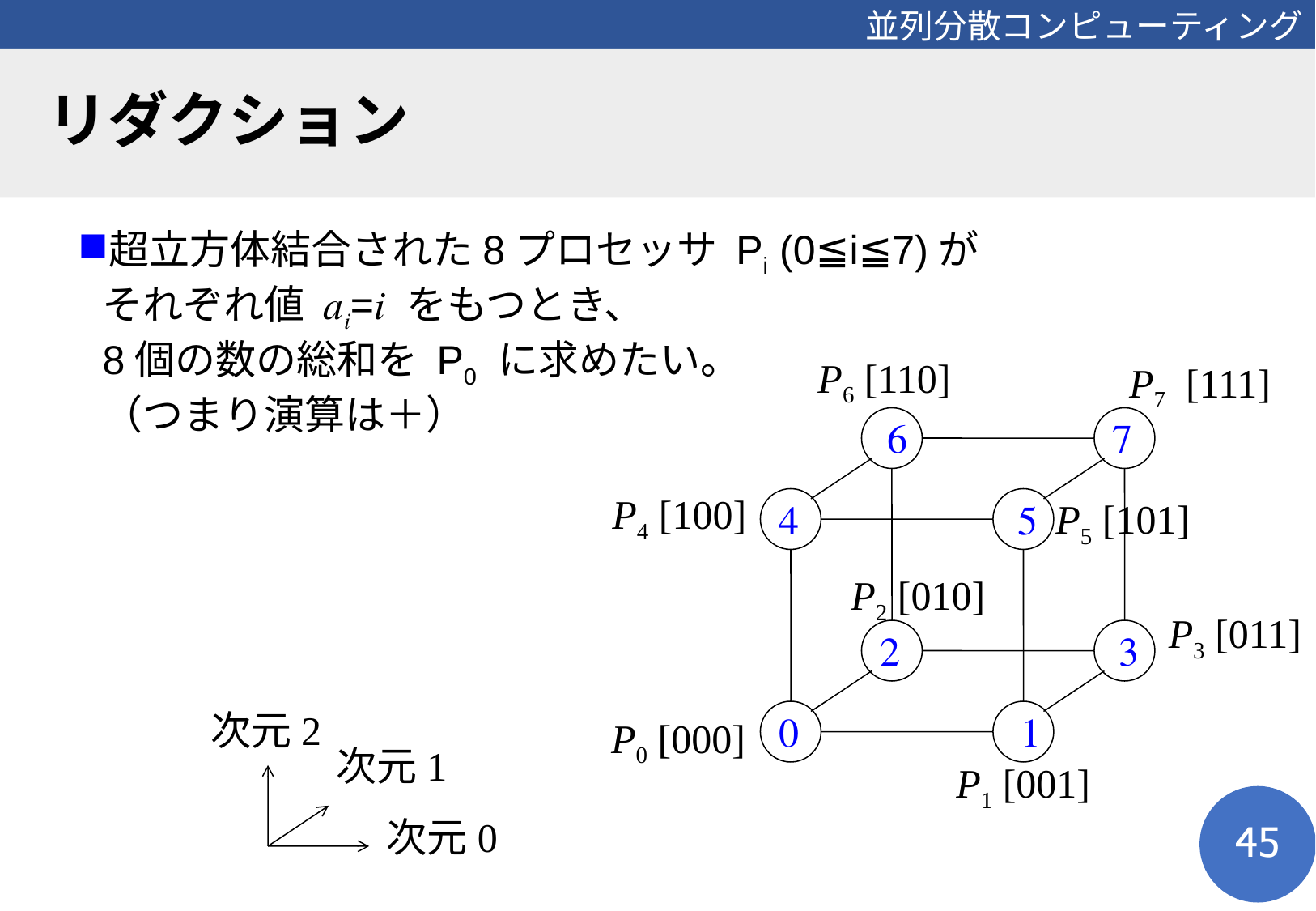

# リダクション
超立方体結合された8プロセッサ Pi (0≦i≦7)が
それぞれ値 ai=i をもつとき、
8個の数の総和を P0 に求めたい。
（つまり演算は＋）
P6 [110]
P7  [111]

P4 [100]
P5 [101]

P2 [010]
P3 [011]

P0 [000]

P1 [001]
6
7
4
5
2
3
0
1
次元2
次元1

次元0

45